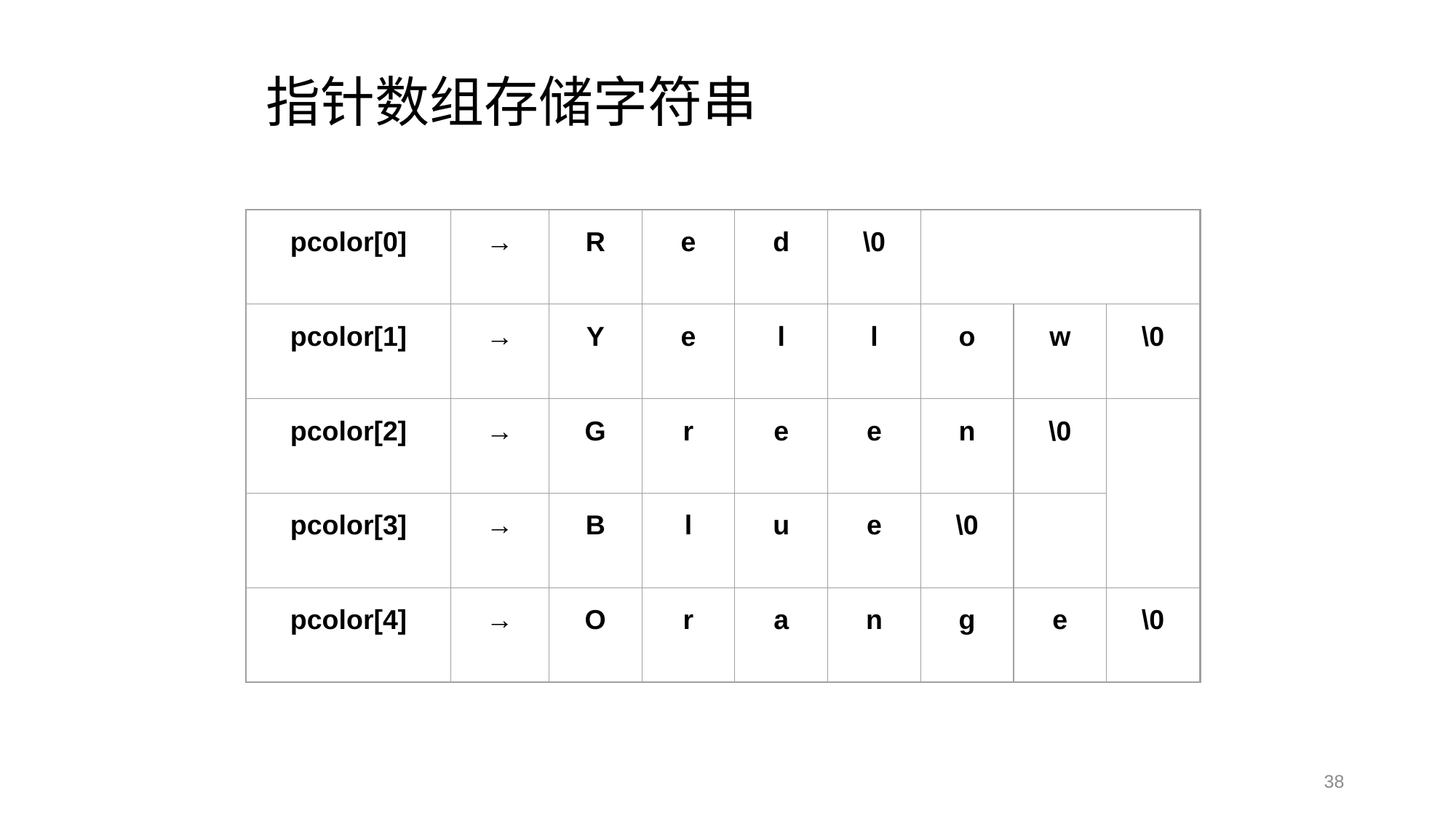

# 指针数组存储字符串

pcolor[0]

→

R

e

d

\0

pcolor[1]

→

Y

e

l

l

o

w

\0

pcolor[2]

→

G

r

e

e

n

\0

pcolor[3]

→

B

l

u

e

\0

pcolor[4]

→

O

r

a

n

g

e

\0

38